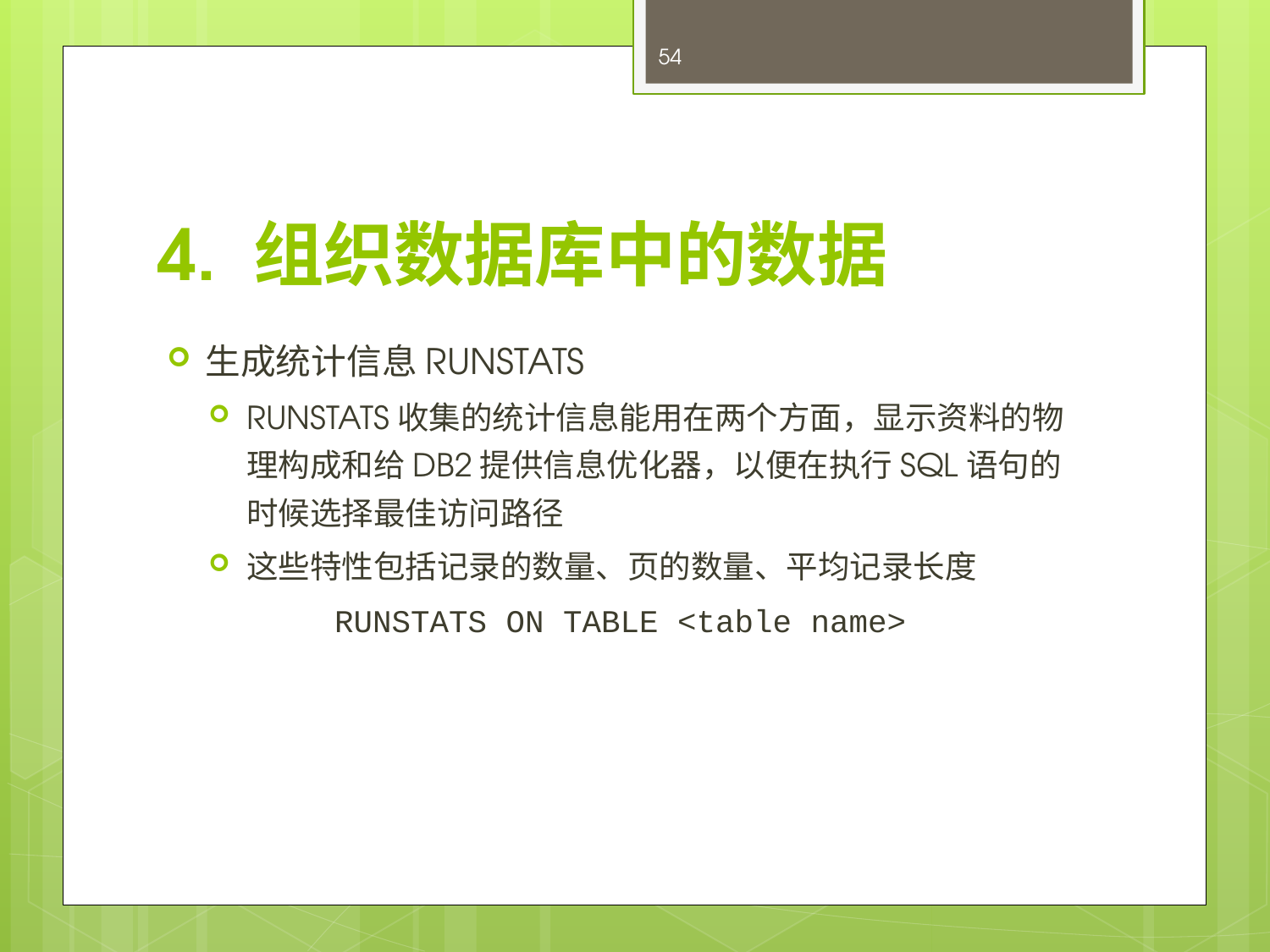

54
# 4. 组织数据库中的数据
生成统计信息RUNSTATS
RUNSTATS收集的统计信息能用在两个方面，显示资料的物理构成和给DB2提供信息优化器，以便在执行SQL语句的时候选择最佳访问路径
这些特性包括记录的数量、页的数量、平均记录长度
RUNSTATS ON TABLE <table name>